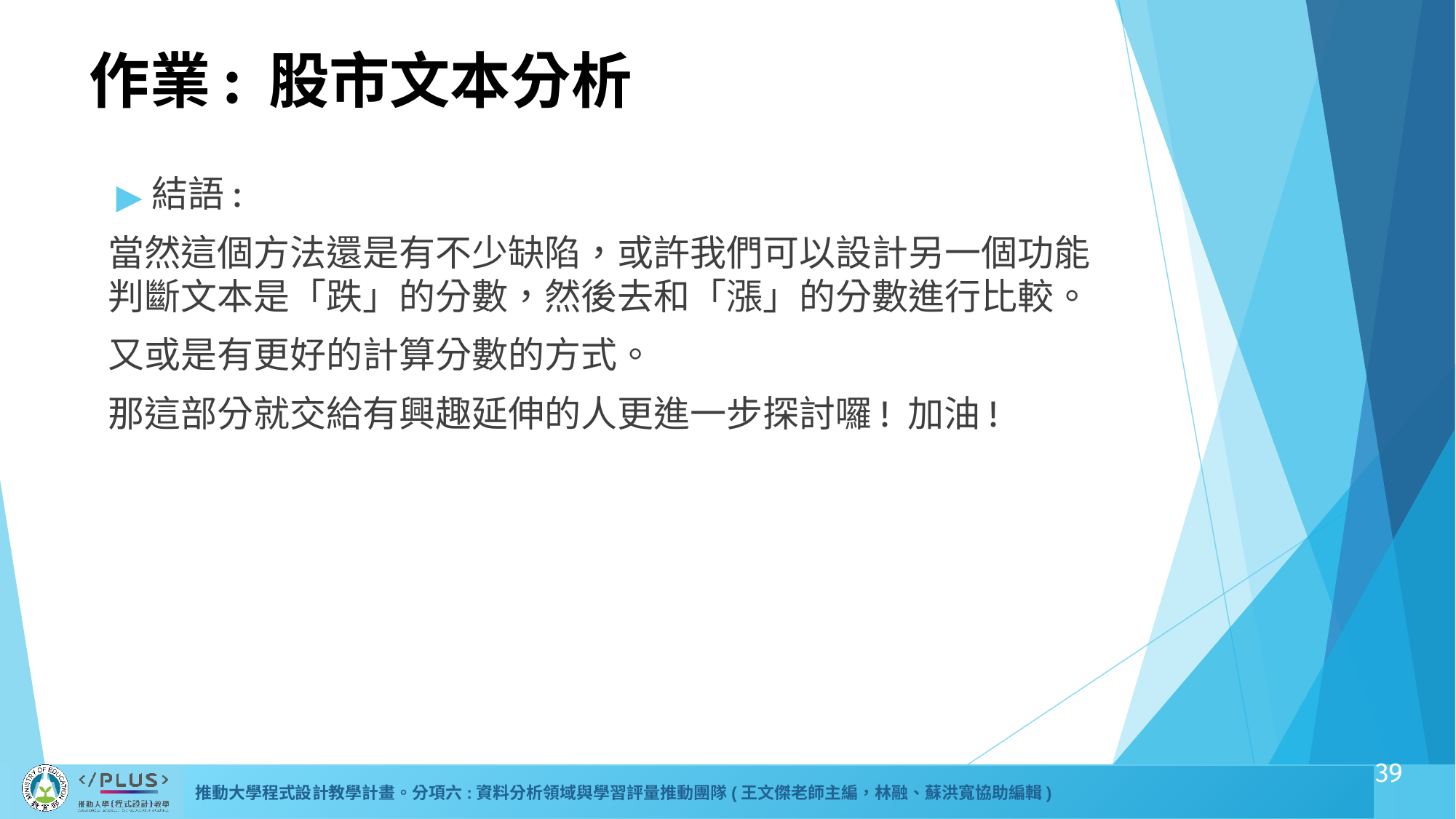

# 作業: 股市文本分析
結語:
當然這個方法還是有不少缺陷，或許我們可以設計另一個功能判斷文本是「跌」的分數，然後去和「漲」的分數進行比較。
又或是有更好的計算分數的方式。
那這部分就交給有興趣延伸的人更進一步探討囉! 加油!
39